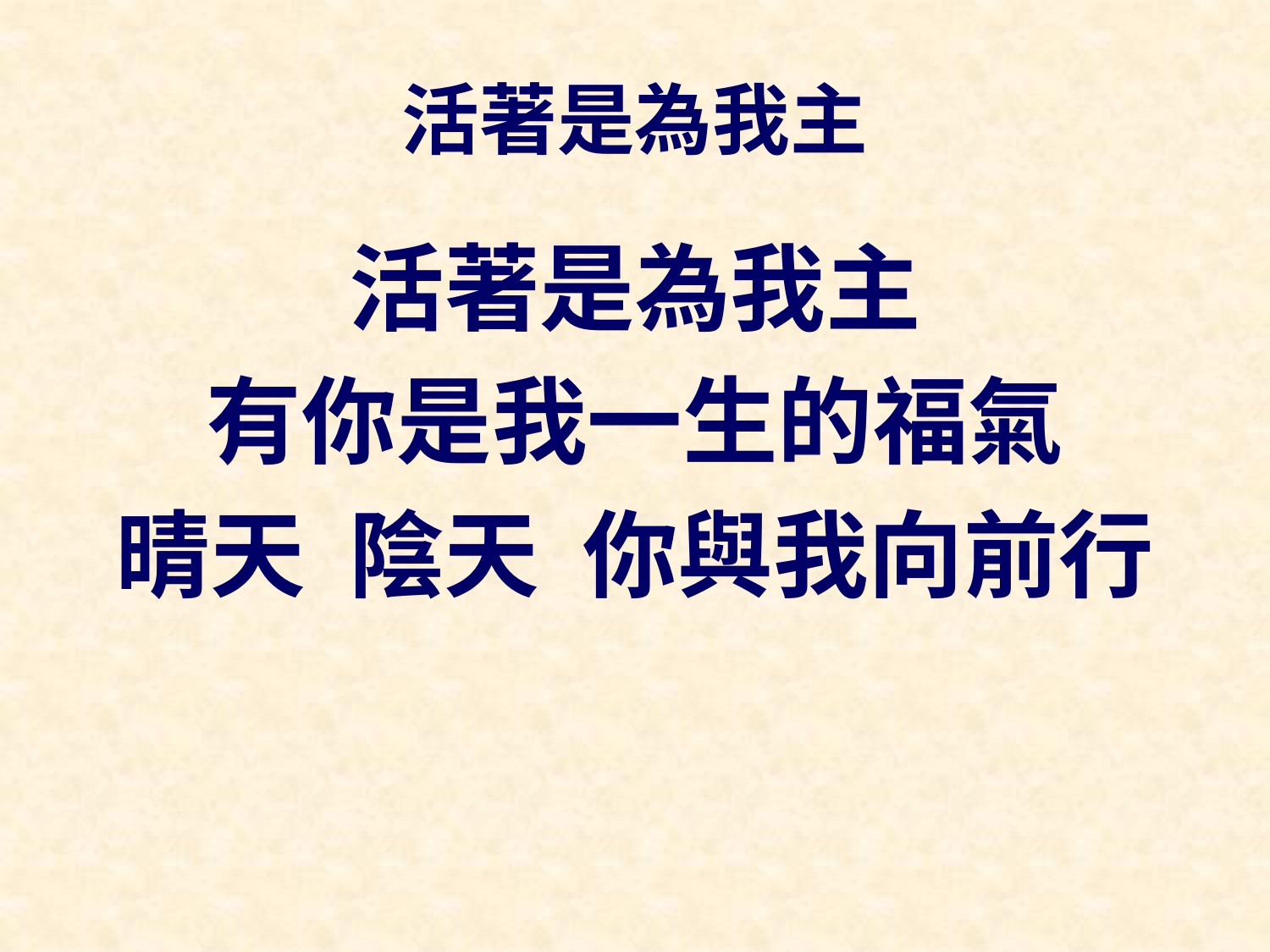

# 活著是為我主
活著是為我主
有你是我一生的福氣
晴天  陰天  你與我向前行